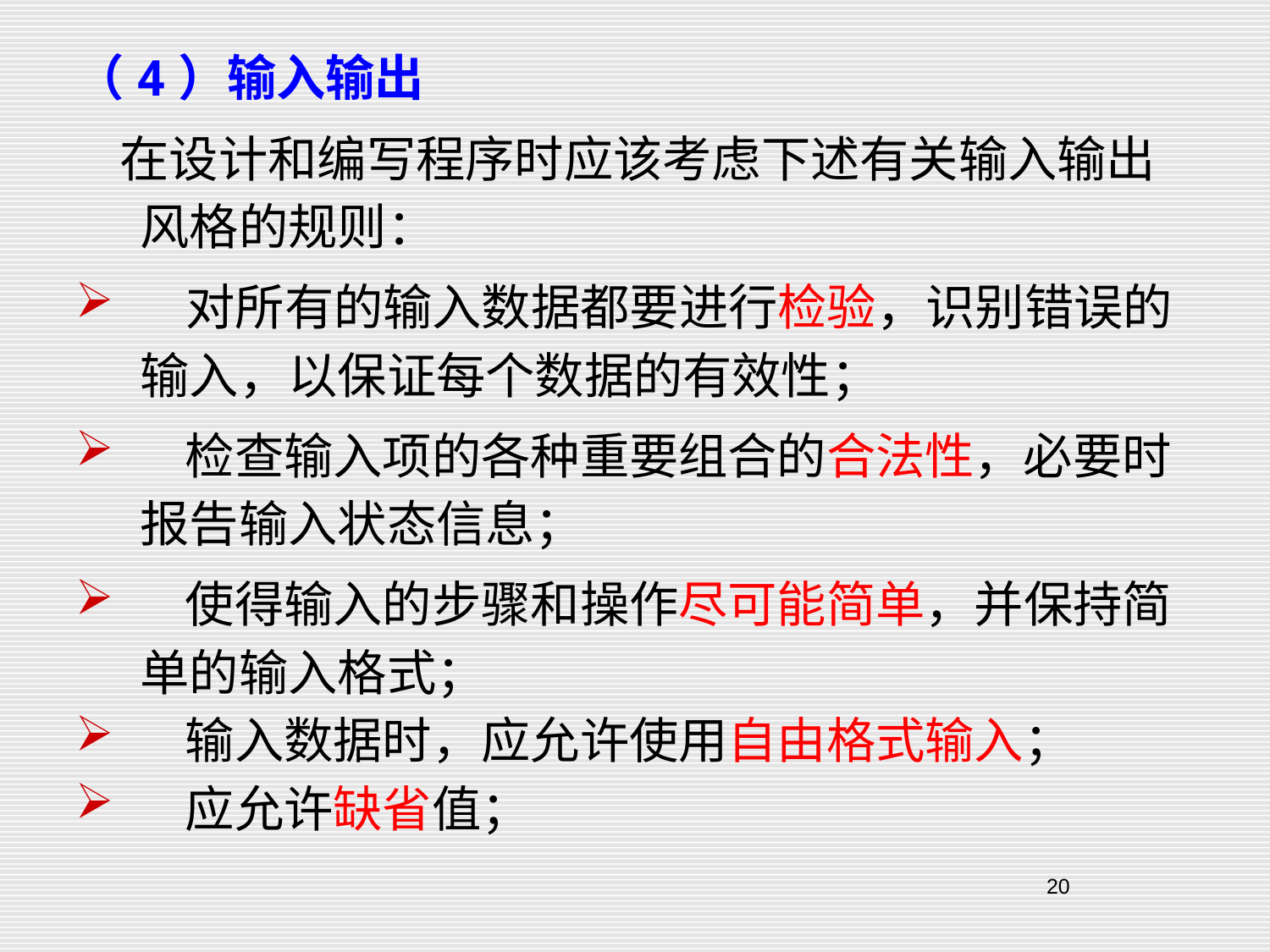

（4）输入输出
   在设计和编写程序时应该考虑下述有关输入输出风格的规则：
   对所有的输入数据都要进行检验，识别错误的输入，以保证每个数据的有效性；
   检查输入项的各种重要组合的合法性，必要时报告输入状态信息；
   使得输入的步骤和操作尽可能简单，并保持简单的输入格式；
   输入数据时，应允许使用自由格式输入；
   应允许缺省值；
20